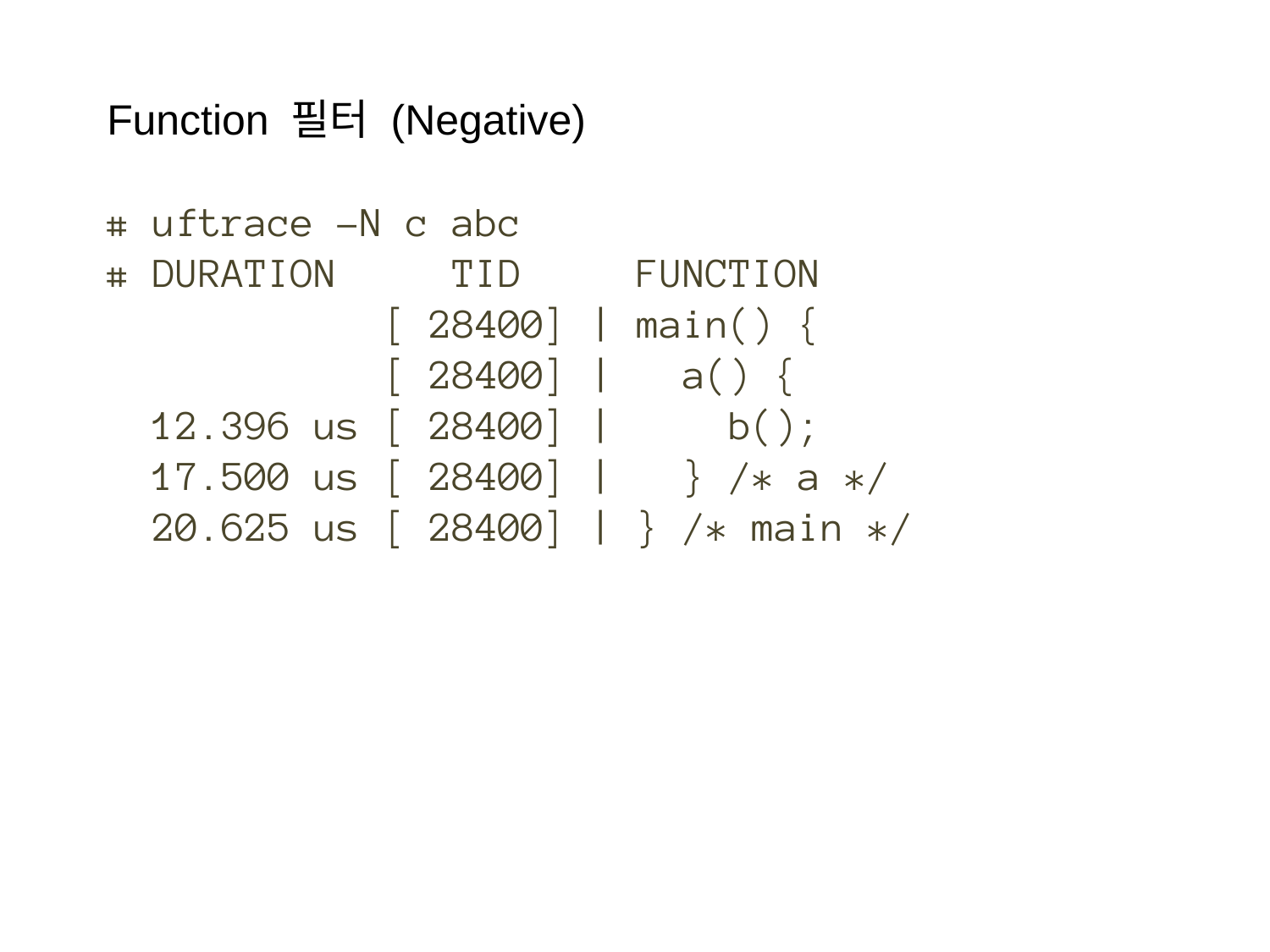

Function 필터 (Negative)

# uftrace -N c abc
# DURATION     TID     FUNCTION
            [ 28400] | main() {
            [ 28400] |   a() {
  12.396 us [ 28400] |     b();
  17.500 us [ 28400] |   } /* a */
  20.625 us [ 28400] | } /* main */